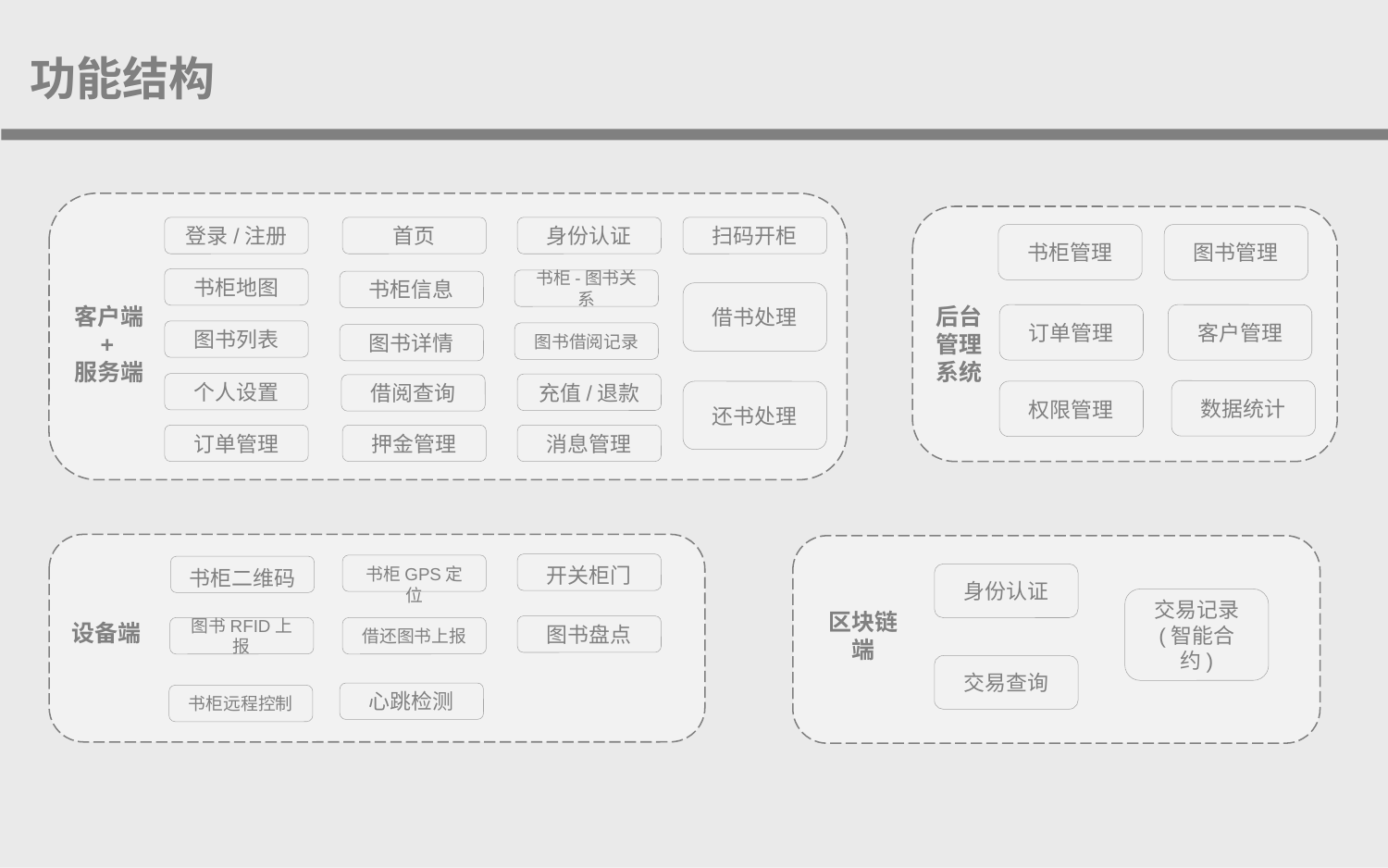

功能结构

登录/注册
首页
身份认证
扫码开柜
书柜管理
图书管理
书柜地图
书柜-图书关系
书柜信息
借书处理
后台
管理
系统
客户端
    +
服务端
订单管理
客户管理
图书列表
图书借阅记录
图书详情
个人设置
充值/退款
借阅查询
数据统计
还书处理
权限管理
订单管理
押金管理
消息管理

开关柜门
书柜GPS定位
书柜二维码
身份认证
交易记录
(智能合约)
区块链
端
设备端
图书盘点
图书RFID上报
借还图书上报
交易查询
心跳检测
书柜远程控制